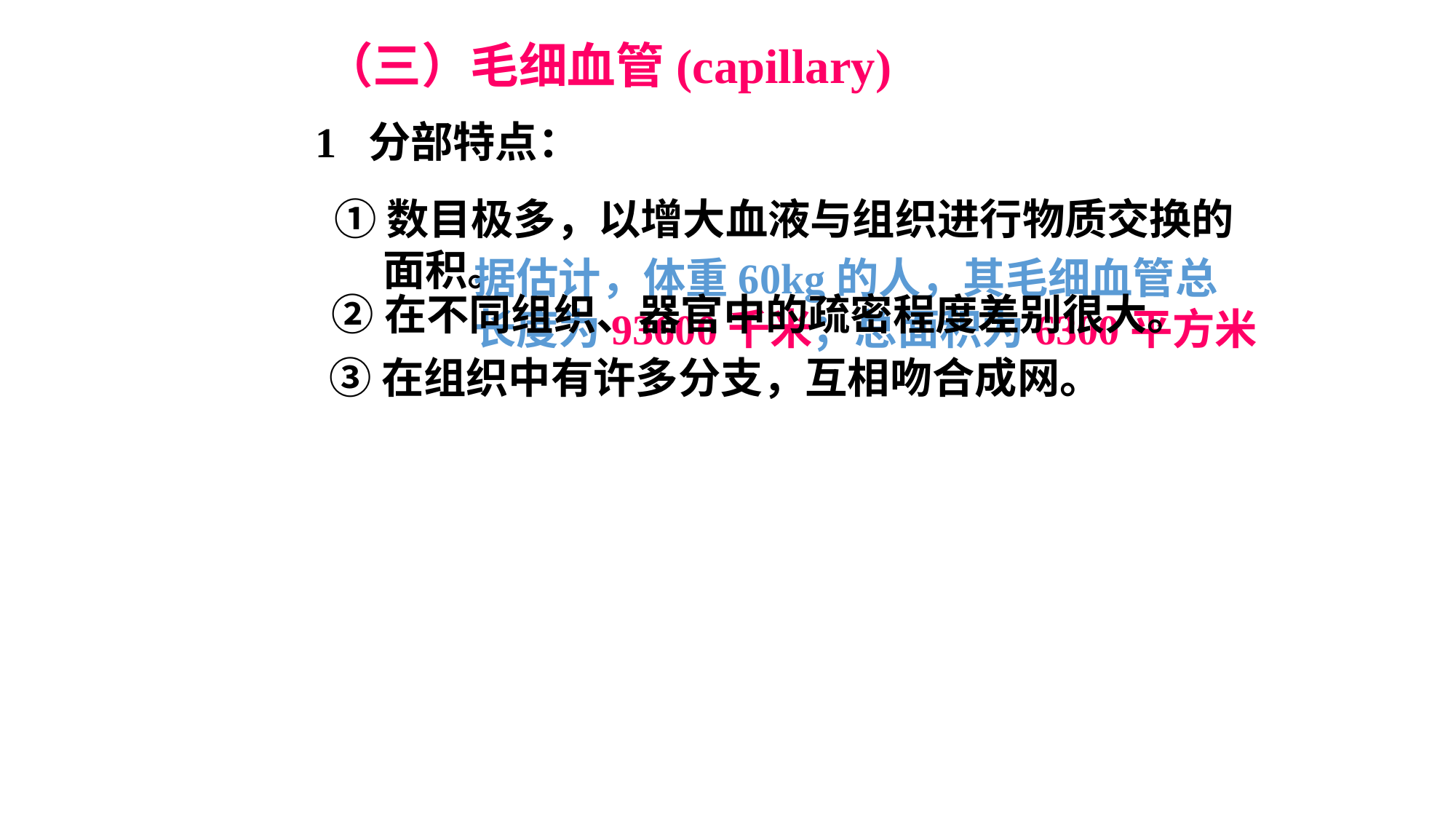

（三）毛细血管(capillary)

   1  分部特点：
①数目极多，以增大血液与组织进行物质交换的
    面积。
据估计，体重60kg的人，其毛细血管总
长度为93600千米；总面积为6300平方米
②在不同组织、器官中的疏密程度差别很大。
③在组织中有许多分支，互相吻合成网。